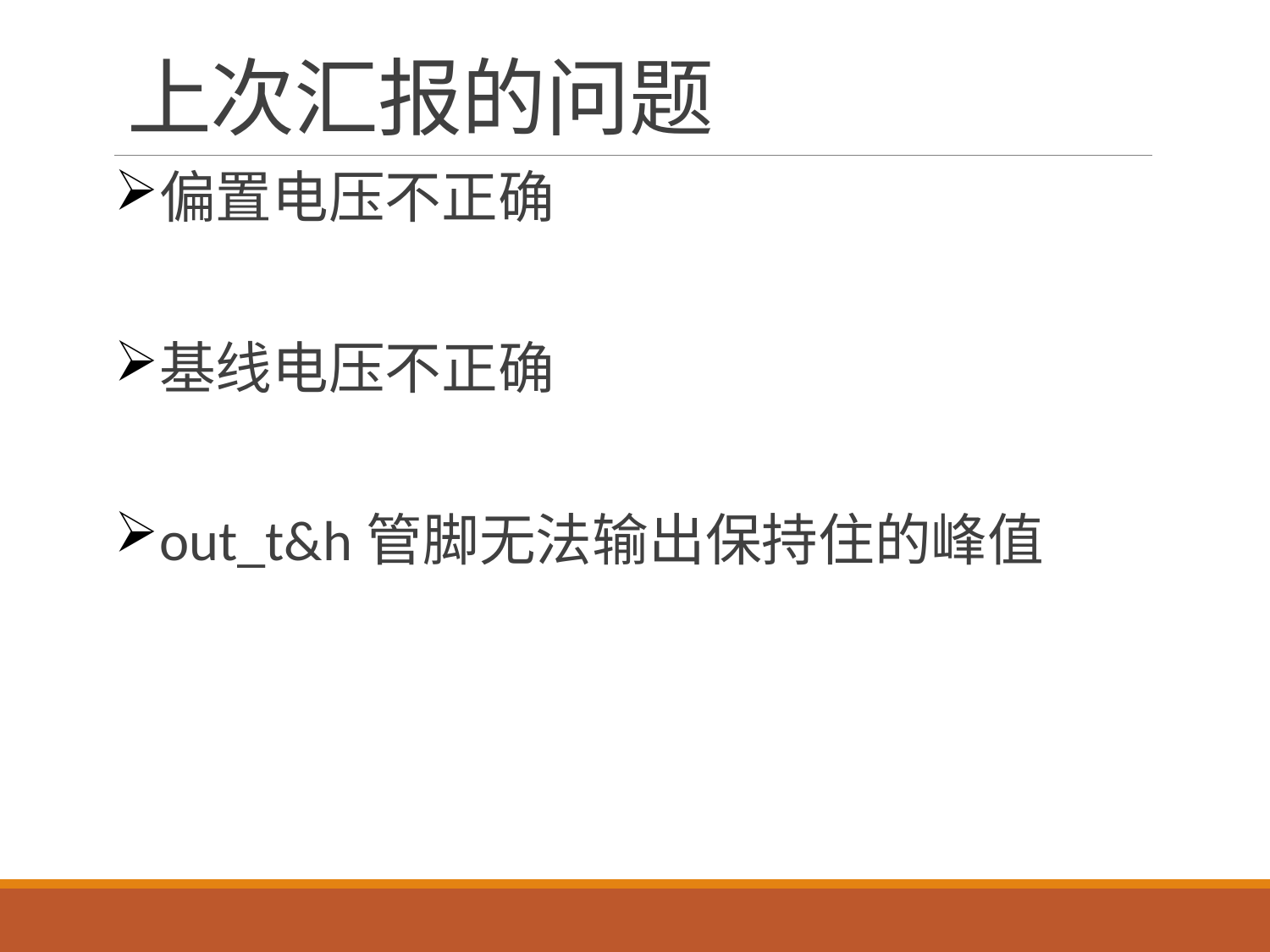

# 上次汇报的问题
偏置电压不正确

基线电压不正确

out_t&h管脚无法输出保持住的峰值